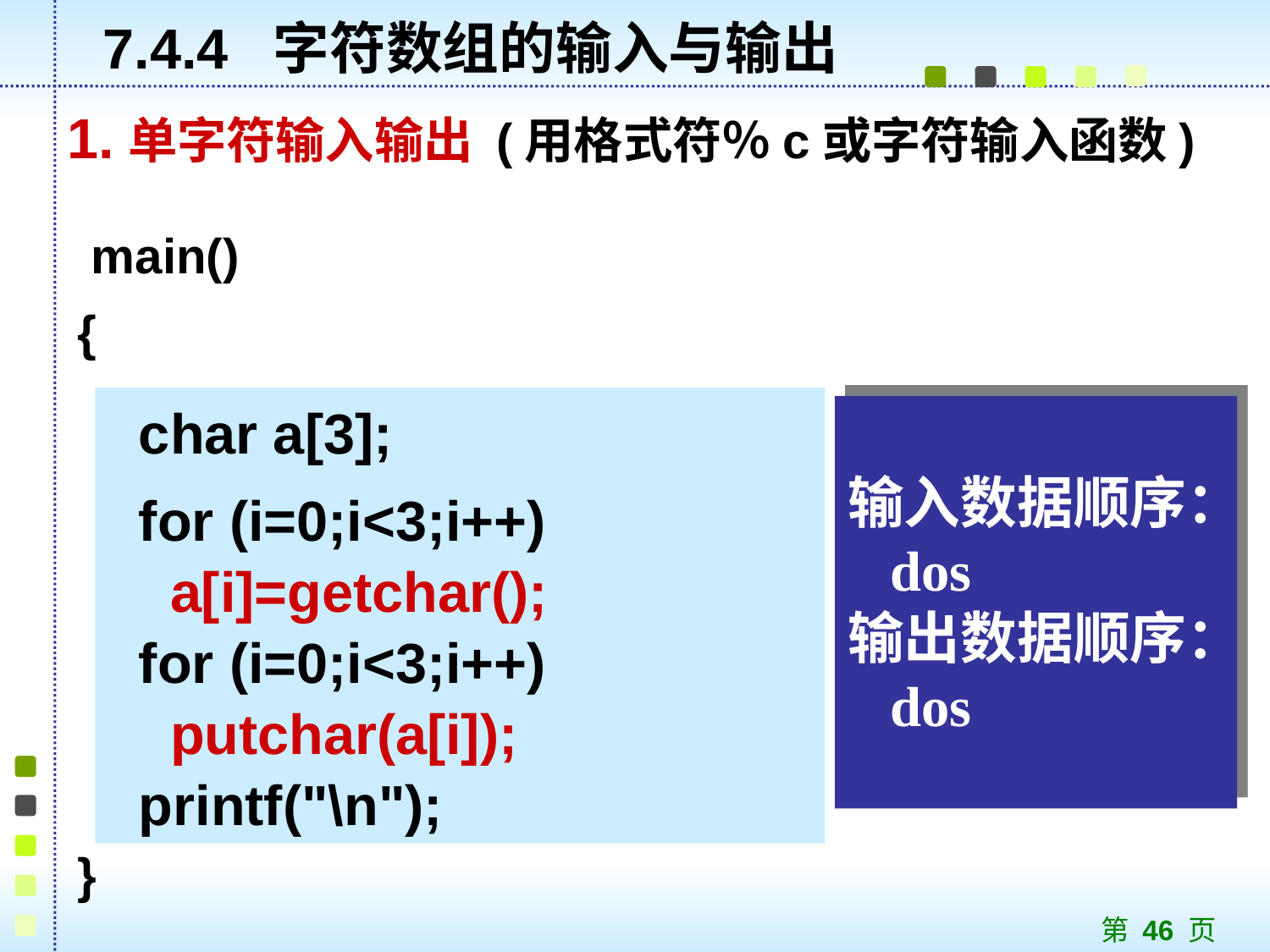

7.4.4  字符数组的输入与输出
1.单字符输入输出 (用格式符％c或字符输入函数)
 main()
{
  int i;
  char a[3];
  for (i=0;i<3;i++)
    scanf("%c",&a[i]);
  for (i=0;i<3;i++)
    printf("%c",a[i]);
  printf("\n");
}
  char a[3];
  for (i=0;i<3;i++)
    a[i]=getchar();
  for (i=0;i<3;i++)
    putchar(a[i]);
  printf("\n");
输入数据顺序：
   dos
输出数据顺序：
   dos

   第 46 页